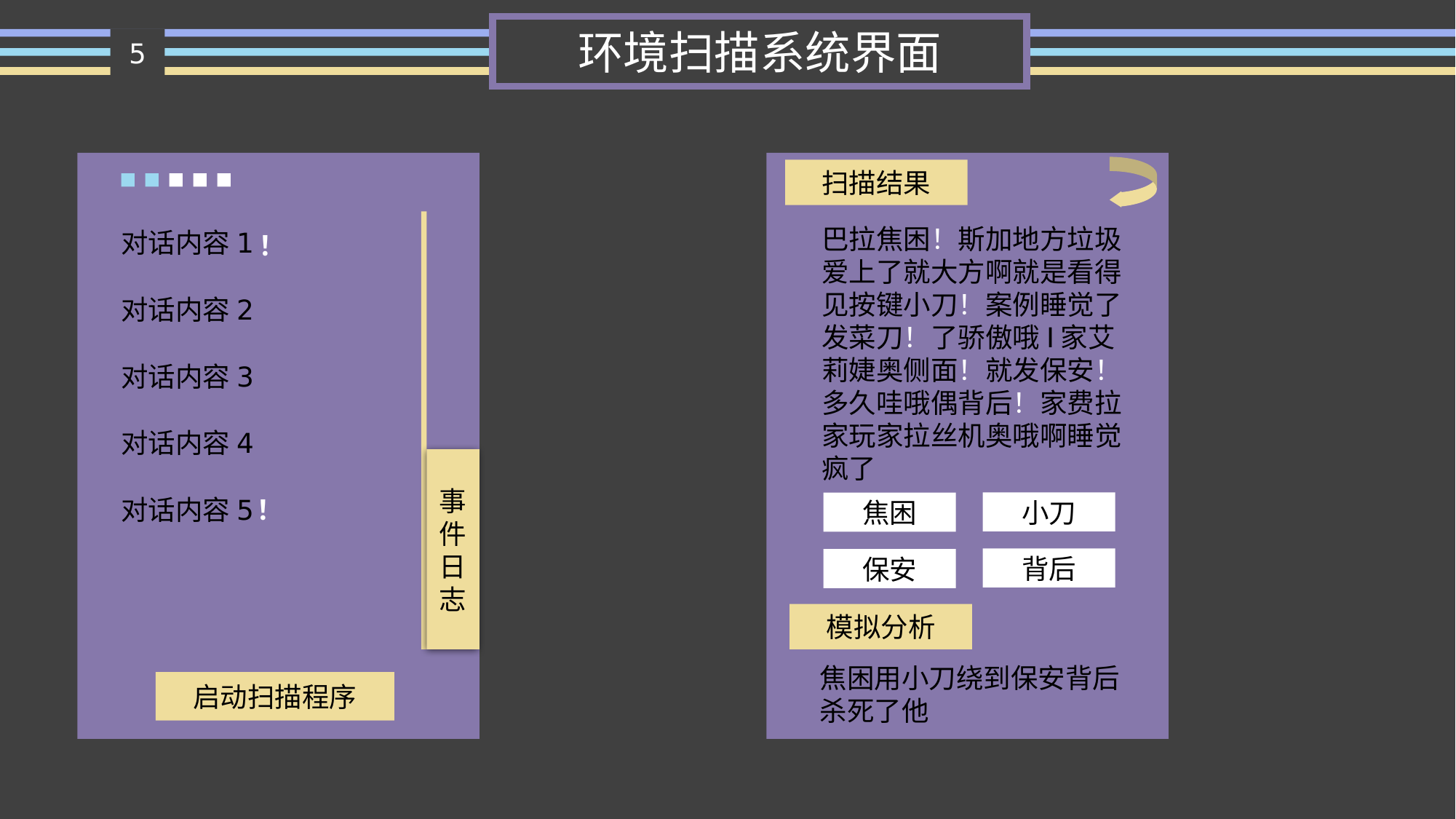

环境扫描系统界面

5

扫描结果

巴拉焦困！斯加地方垃圾爱上了就大方啊就是看得见按键小刀！案例睡觉了发菜刀！了骄傲哦I家艾莉婕奥侧面！就发保安！多久哇哦偶背后！家费拉家玩家拉丝机奥哦啊睡觉疯了
对话内容1
！
对话内容2
对话内容3
对话内容4
事件日志
对话内容5
！
小刀
焦困
背后
保安
模拟分析
焦困用小刀绕到保安背后杀死了他
启动扫描程序